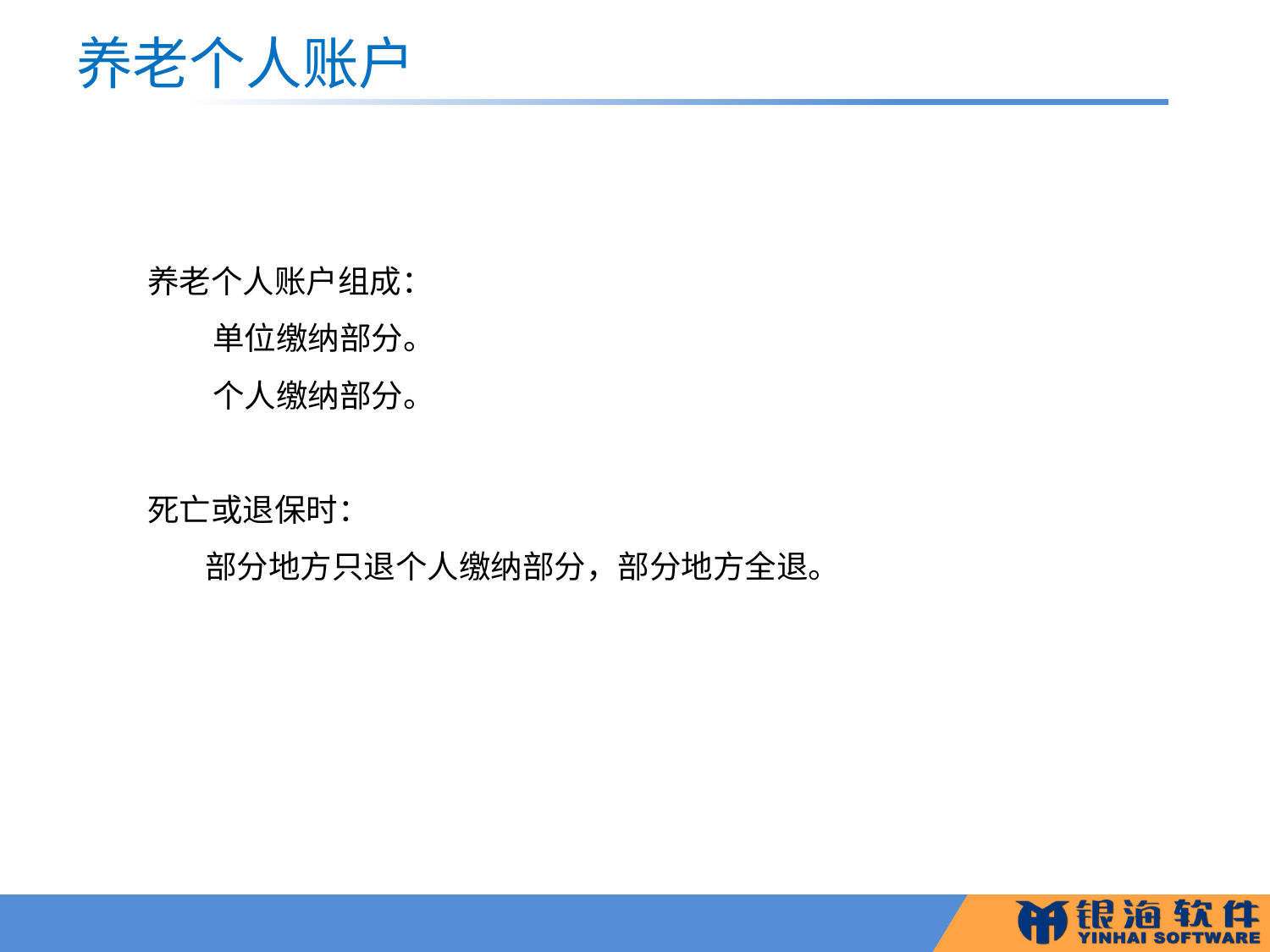

# 养老个人账户
养老个人账户组成：
        单位缴纳部分。
        个人缴纳部分。

死亡或退保时：
       部分地方只退个人缴纳部分，部分地方全退。